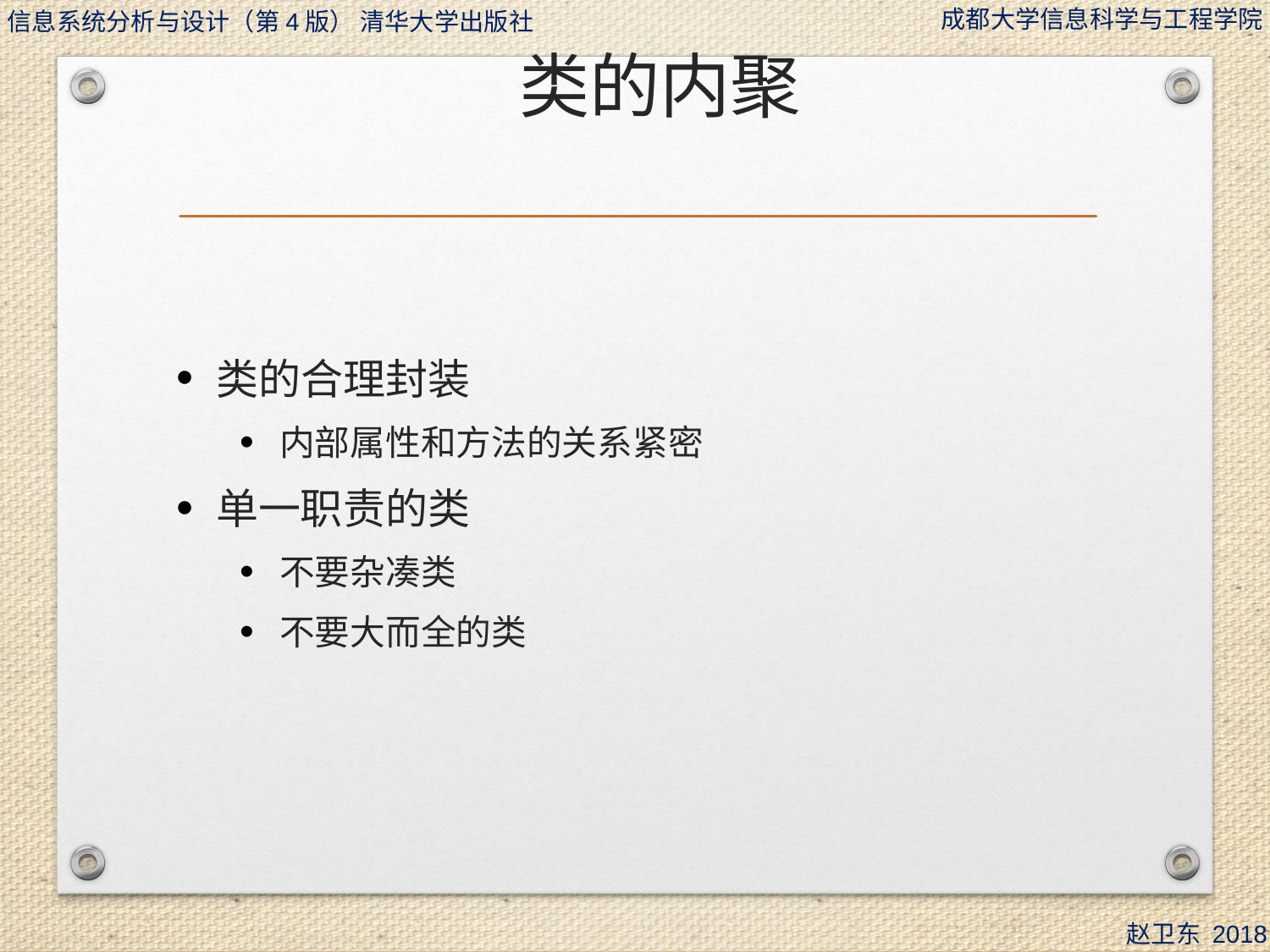

# 类的内聚
类的合理封装
内部属性和方法的关系紧密
单一职责的类
不要杂凑类
不要大而全的类